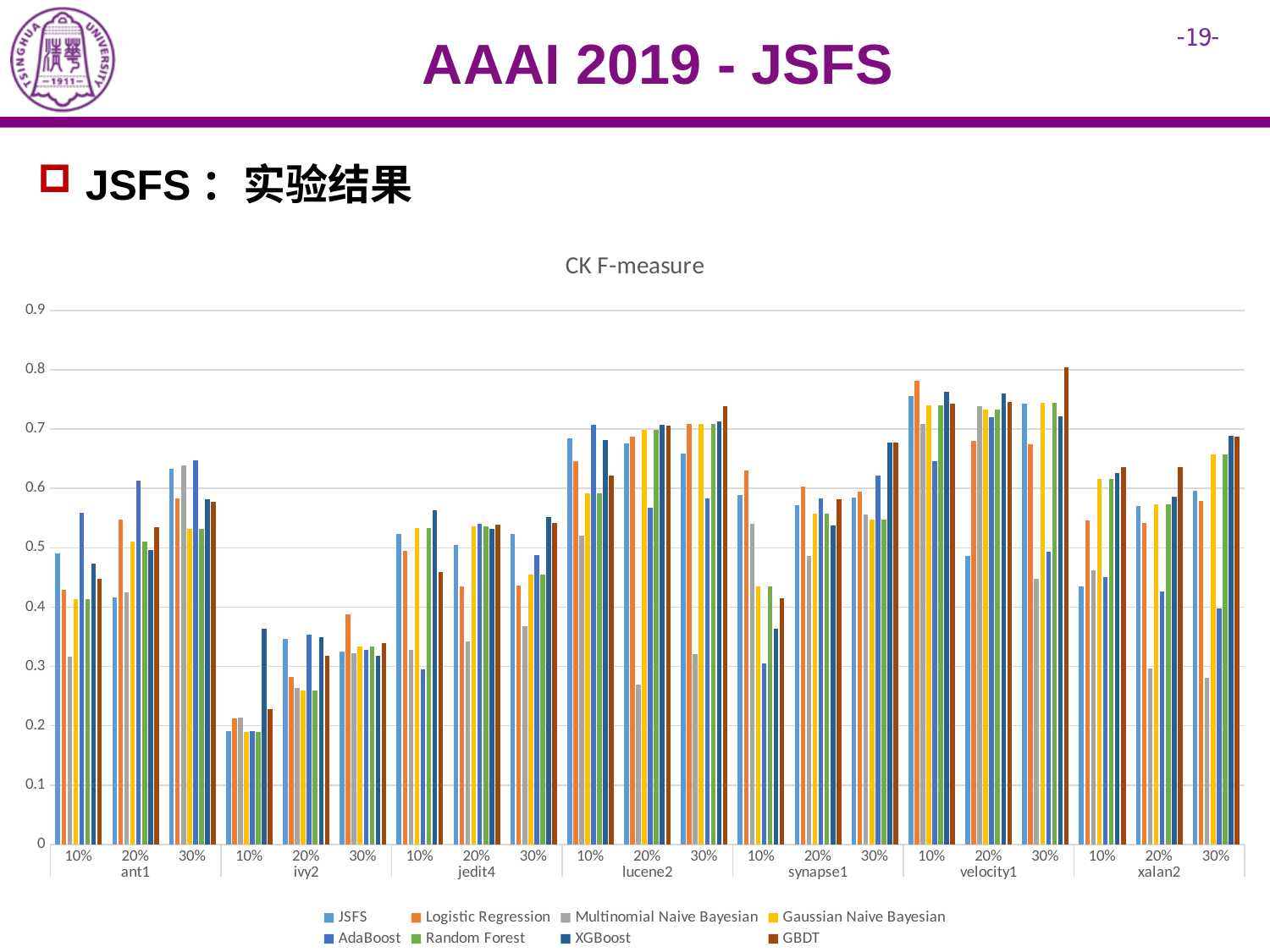

# AAAI 2019 - JSFS
JSFS：实验结果

### Chart: CK F-measure

| Category | JSFS | Logistic Regression | Multinomial Naive Bayesian | Gaussian Naive Bayesian | AdaBoost | Random Forest | XGBoost | GBDT |
|---|---|---|---|---|---|---|---|---|
| 10% | 0.489795918367346 | 0.428571428571428 | 0.31578947368421 | 0.413793103448275 | 0.559523809523809 | 0.413793103448275 | 0.472972972972972 | 0.447552447552447 |
| 20% | 0.416666666666666 | 0.547486033519553 | 0.424242424242424 | 0.510948905109489 | 0.6125 | 0.510948905109489 | 0.496453900709219 | 0.534351145038168 |
| 30% | 0.633333333333333 | 0.582781456953642 | 0.638888888888888 | 0.532258064516129 | 0.647058823529411 | 0.532258064516129 | 0.582089552238805 | 0.577464788732394 |
| 10% | 0.19047619047619 | 0.212121212121212 | 0.213333333333333 | 0.189189189189189 | 0.19047619047619 | 0.189189189189189 | 0.363636363636363 | 0.227848101265822 |
| 20% | 0.346153846153846 | 0.28235294117647 | 0.263157894736842 | 0.259259259259259 | 0.352941176470588 | 0.259259259259259 | 0.349206349206349 | 0.317460317460317 |
| 30% | 0.324324324324324 | 0.387096774193548 | 0.321428571428571 | 0.333333333333333 | 0.327868852459016 | 0.333333333333333 | 0.317460317460317 | 0.338983050847457 |
| 10% | 0.523364485981308 | 0.494623655913978 | 0.327868852459016 | 0.533333333333333 | 0.295719844357976 | 0.533333333333333 | 0.563218390804597 | 0.458598726114649 |
| 20% | 0.505376344086021 | 0.435374149659863 | 0.341463414634146 | 0.535433070866141 | 0.540983606557376 | 0.535433070866141 | 0.531468531468531 | 0.539007092198581 |
| 30% | 0.523255813953488 | 0.435643564356435 | 0.367816091954023 | 0.455445544554455 | 0.488095238095238 | 0.455445544554455 | 0.552380952380952 | 0.542056074766355 |
| 10% | 0.684848484848484 | 0.646153846153846 | 0.520376175548589 | 0.59171597633136 | 0.706552706552706 | 0.59171597633136 | 0.681081081081081 | 0.621848739495798 |
| 20% | 0.675159235668789 | 0.68769716088328 | 0.269999999999999 | 0.699088145896656 | 0.568 | 0.699088145896656 | 0.707602339181286 | 0.705882352941176 |
| 30% | 0.659259259259259 | 0.708029197080291 | 0.320855614973261 | 0.708955223880597 | 0.582608695652173 | 0.708955223880597 | 0.713286713286713 | 0.738351254480286 |
| 10% | 0.588785046728972 | 0.630136986301369 | 0.540084388185653 | 0.435483870967741 | 0.305084745762711 | 0.435483870967741 | 0.363636363636363 | 0.414285714285714 |
| 20% | 0.571428571428571 | 0.602564102564102 | 0.486842105263157 | 0.557142857142857 | 0.583333333333333 | 0.557142857142857 | 0.537931034482758 | 0.581081081081081 |
| 30% | 0.585106382978723 | 0.594202898550724 | 0.55614973262032 | 0.546874999999999 | 0.621212121212121 | 0.546874999999999 | 0.676691729323308 | 0.676691729323308 |
| 10% | 0.756302521008403 | 0.78125 | 0.707964601769911 | 0.739495798319327 | 0.645833333333333 | 0.739495798319327 | 0.762711864406779 | 0.743362831858407 |
| 20% | 0.485714285714285 | 0.679611650485436 | 0.737864077669902 | 0.732142857142857 | 0.719999999999999 | 0.732142857142857 | 0.759259259259259 | 0.745454545454545 |
| 30% | 0.742268041237113 | 0.674157303370786 | 0.44776119402985 | 0.744680851063829 | 0.492753623188405 | 0.744680851063829 | 0.720930232558139 | 0.804597701149425 |
| 10% | 0.434325744308231 | 0.546494992846924 | 0.461538461538461 | 0.615796519410977 | 0.450354609929077 | 0.615796519410977 | 0.625162127107652 | 0.636241610738255 |
| 20% | 0.570605187319884 | 0.542087542087542 | 0.296983758700696 | 0.572831423895253 | 0.425963488843813 | 0.572831423895253 | 0.586264656616415 | 0.636075949367088 |
| 30% | 0.595441595441595 | 0.578849721706864 | 0.28125 | 0.657439446366782 | 0.397959183673469 | 0.657439446366782 | 0.688811188811188 | 0.686514886164623 |